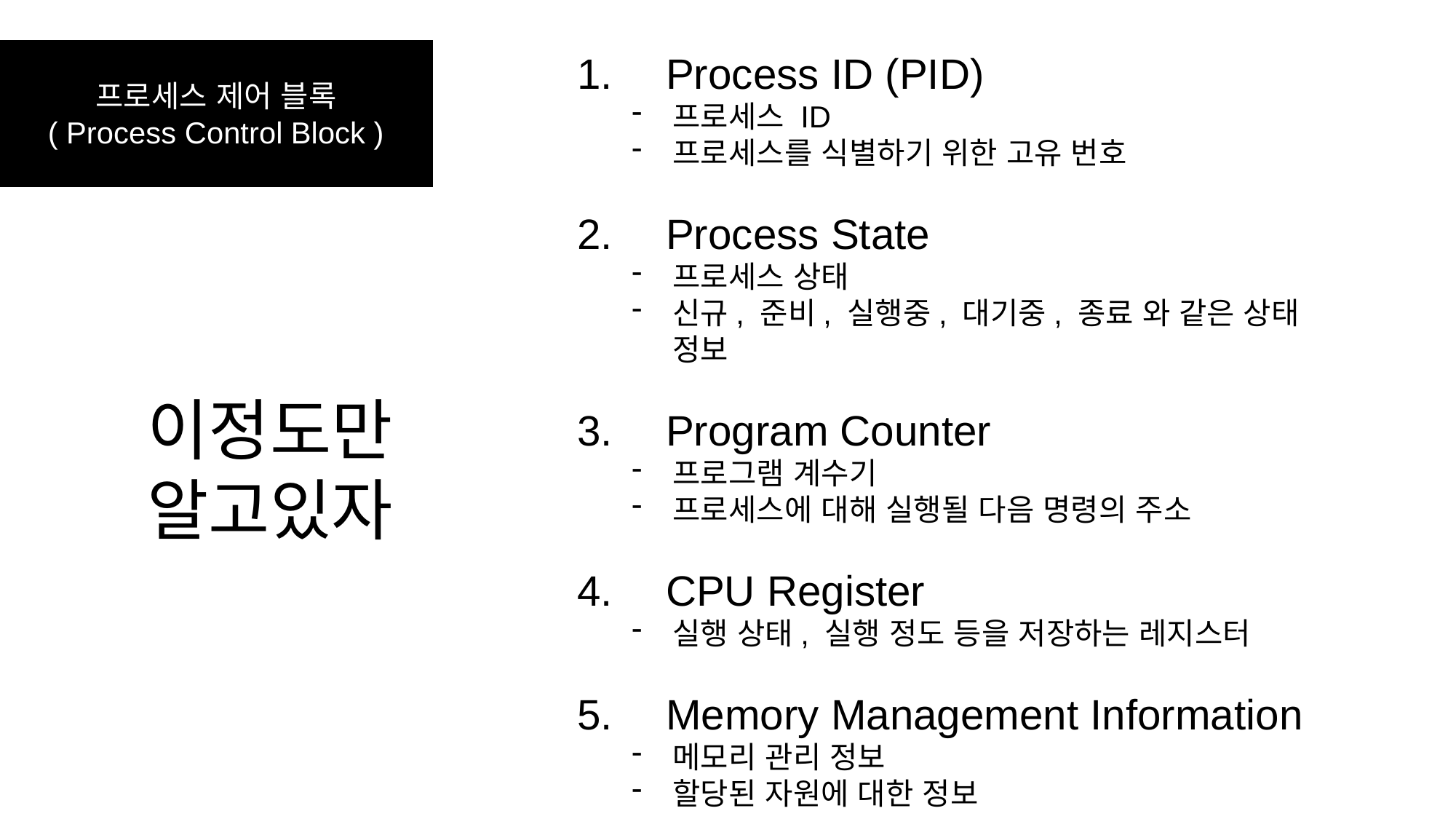

프로세스 제어 블록
( Process Control Block )
Process ID (PID)
프로세스 ID
프로세스를 식별하기 위한 고유 번호

Process State
프로세스 상태
신규, 준비, 실행중, 대기중, 종료 와 같은 상태 정보

Program Counter
프로그램 계수기
프로세스에 대해 실행될 다음 명령의 주소

CPU Register
실행 상태, 실행 정도 등을 저장하는 레지스터

Memory Management Information
메모리 관리 정보
할당된 자원에 대한 정보
이정도만
알고있자